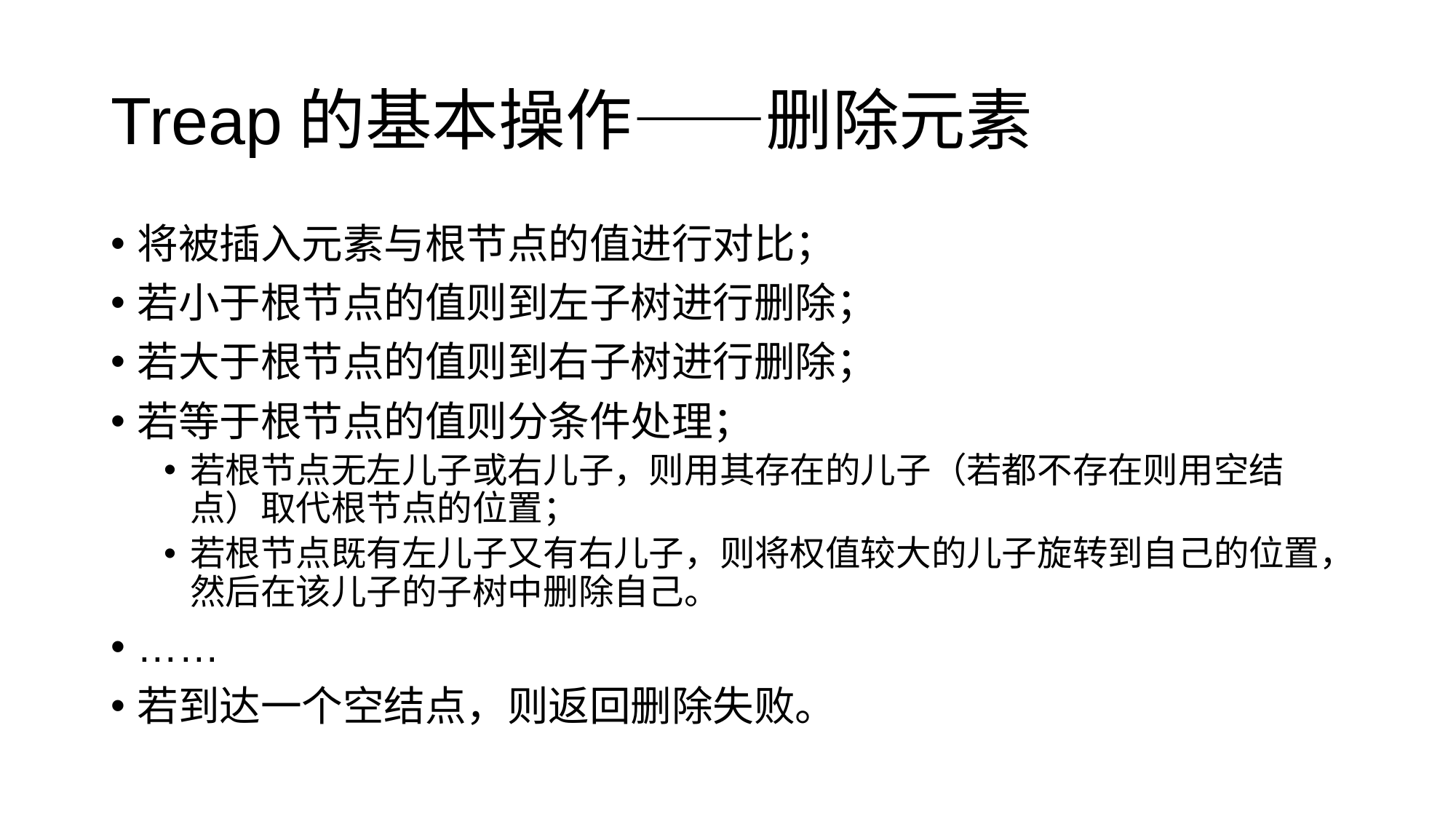

# Treap的基本操作——删除元素
将被插入元素与根节点的值进行对比；
若小于根节点的值则到左子树进行删除；
若大于根节点的值则到右子树进行删除；
若等于根节点的值则分条件处理；
若根节点无左儿子或右儿子，则用其存在的儿子（若都不存在则用空结点）取代根节点的位置；
若根节点既有左儿子又有右儿子，则将权值较大的儿子旋转到自己的位置，然后在该儿子的子树中删除自己。
……
若到达一个空结点，则返回删除失败。